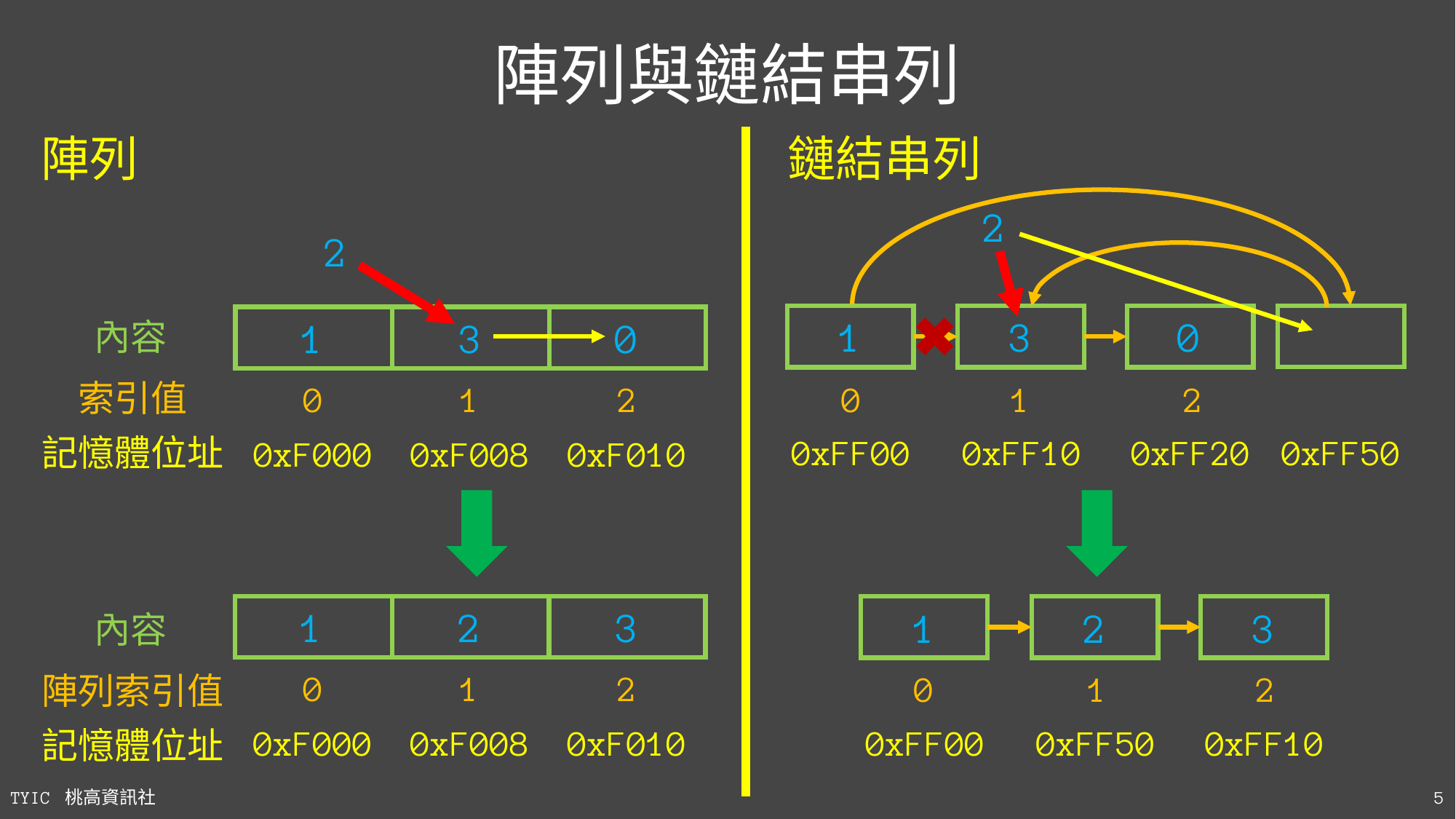

# 陣列與鏈結串列
陣列
鏈結串列

2
2

1
3
0
1
3
0

內容

索引值
0
1
2
0
1
2
0xFF00
0xFF10
0xFF20
0xFF50
記憶體位址
0xF000
0xF008
0xF010

1
2
3

內容
0
1
2
陣列索引值
0xF000
0xF008
0xF010
記憶體位址
1
2
3

0
1
2
0xFF00
0xFF50
0xFF10